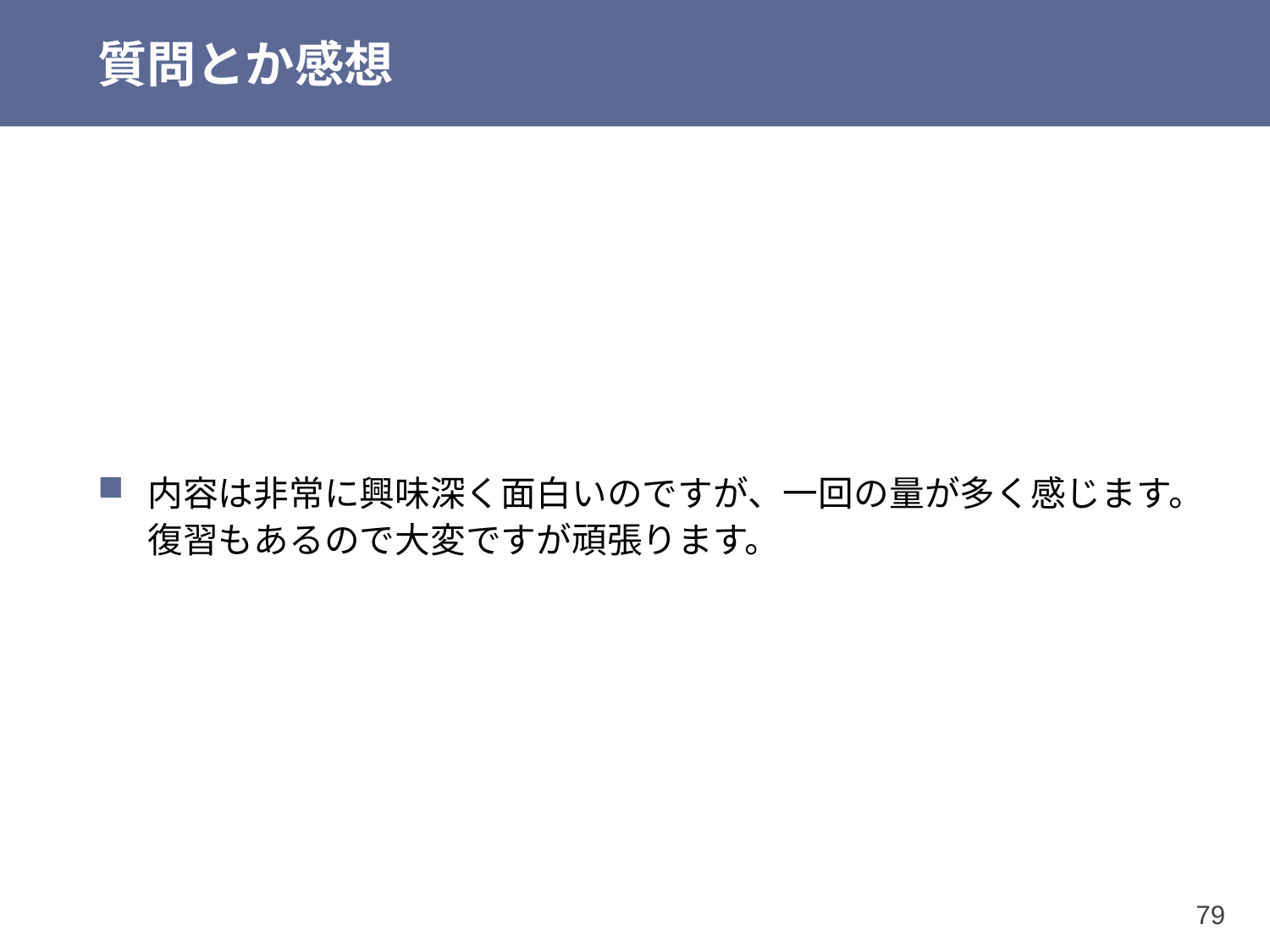

# 質問とか感想
内容は非常に興味深く面白いのですが、一回の量が多く感じます。復習もあるので大変ですが頑張ります。